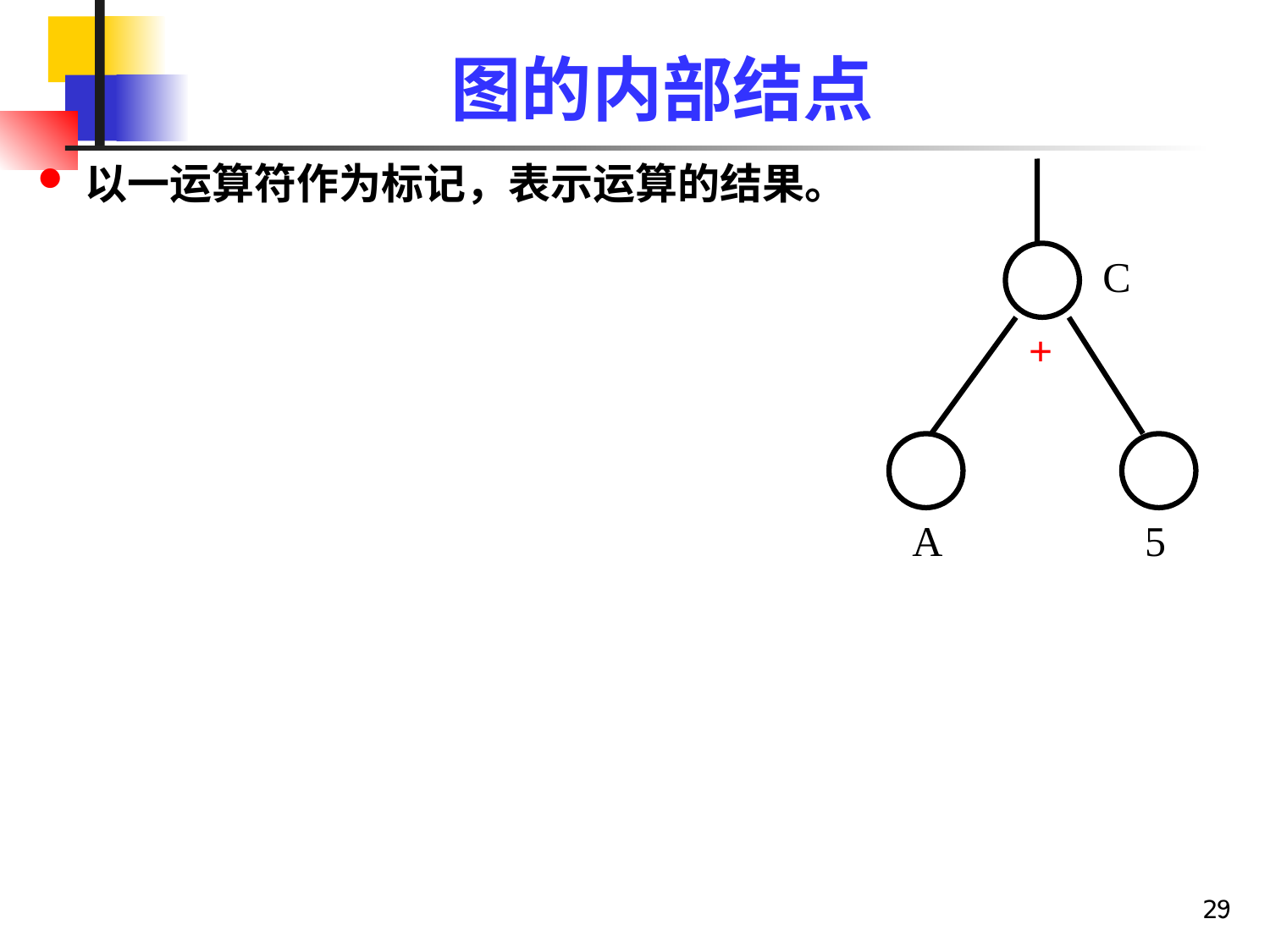

# 图的内部结点
以一运算符作为标记，表示运算的结果。

C

+

A
5
29